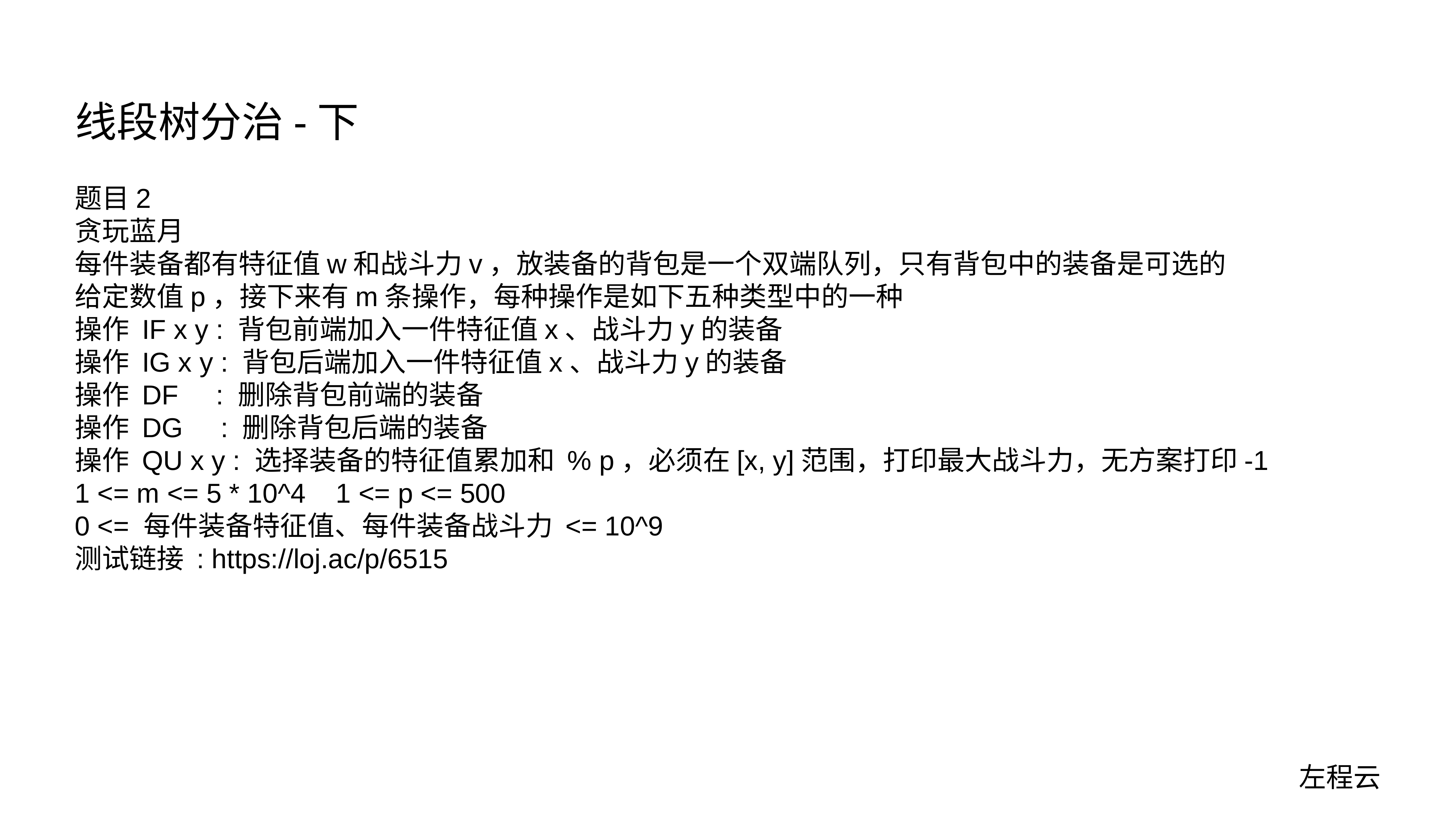

# 线段树分治-下
题目2
贪玩蓝月
每件装备都有特征值w和战斗力v，放装备的背包是一个双端队列，只有背包中的装备是可选的
给定数值p，接下来有m条操作，每种操作是如下五种类型中的一种
操作 IF x y : 背包前端加入一件特征值x、战斗力y的装备
操作 IG x y : 背包后端加入一件特征值x、战斗力y的装备
操作 DF     : 删除背包前端的装备
操作 DG     : 删除背包后端的装备
操作 QU x y : 选择装备的特征值累加和 % p，必须在[x, y]范围，打印最大战斗力，无方案打印-1
1 <= m <= 5 * 10^4    1 <= p <= 500
0 <= 每件装备特征值、每件装备战斗力 <= 10^9
测试链接 : https://loj.ac/p/6515
左程云